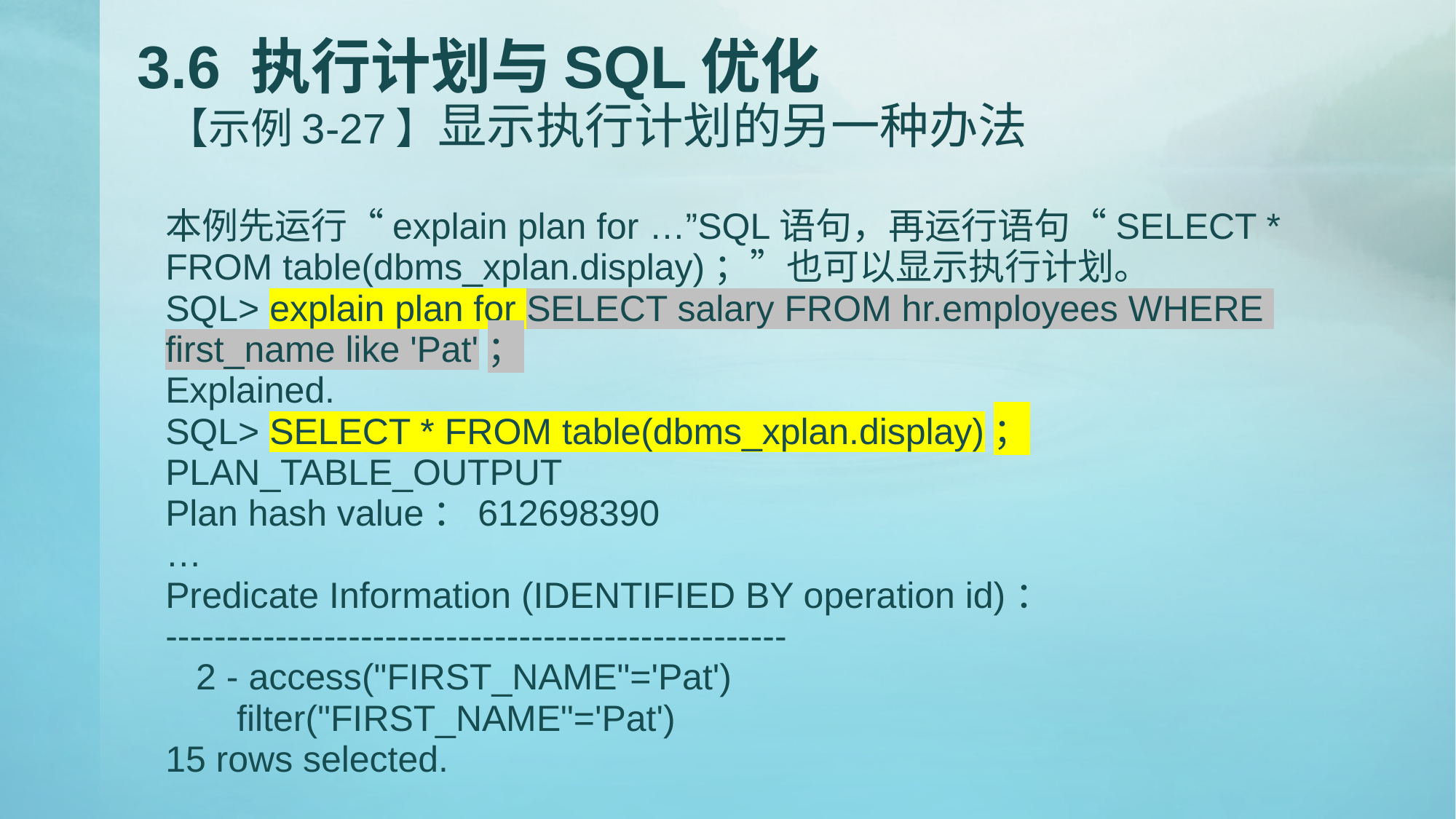

# 3.6 执行计划与SQL优化 【示例3-27】显示执行计划的另一种办法
本例先运行“explain plan for …”SQL语句，再运行语句“SELECT * FROM table(dbms_xplan.display)；”也可以显示执行计划。
SQL> explain plan for SELECT salary FROM hr.employees WHERE  first_name like 'Pat'；
Explained.
SQL> SELECT * FROM table(dbms_xplan.display)；
PLAN_TABLE_OUTPUT
Plan hash value：612698390
…
Predicate Information (IDENTIFIED BY operation id)：
---------------------------------------------------
   2 - access("FIRST_NAME"='Pat')
       filter("FIRST_NAME"='Pat')
15 rows selected.